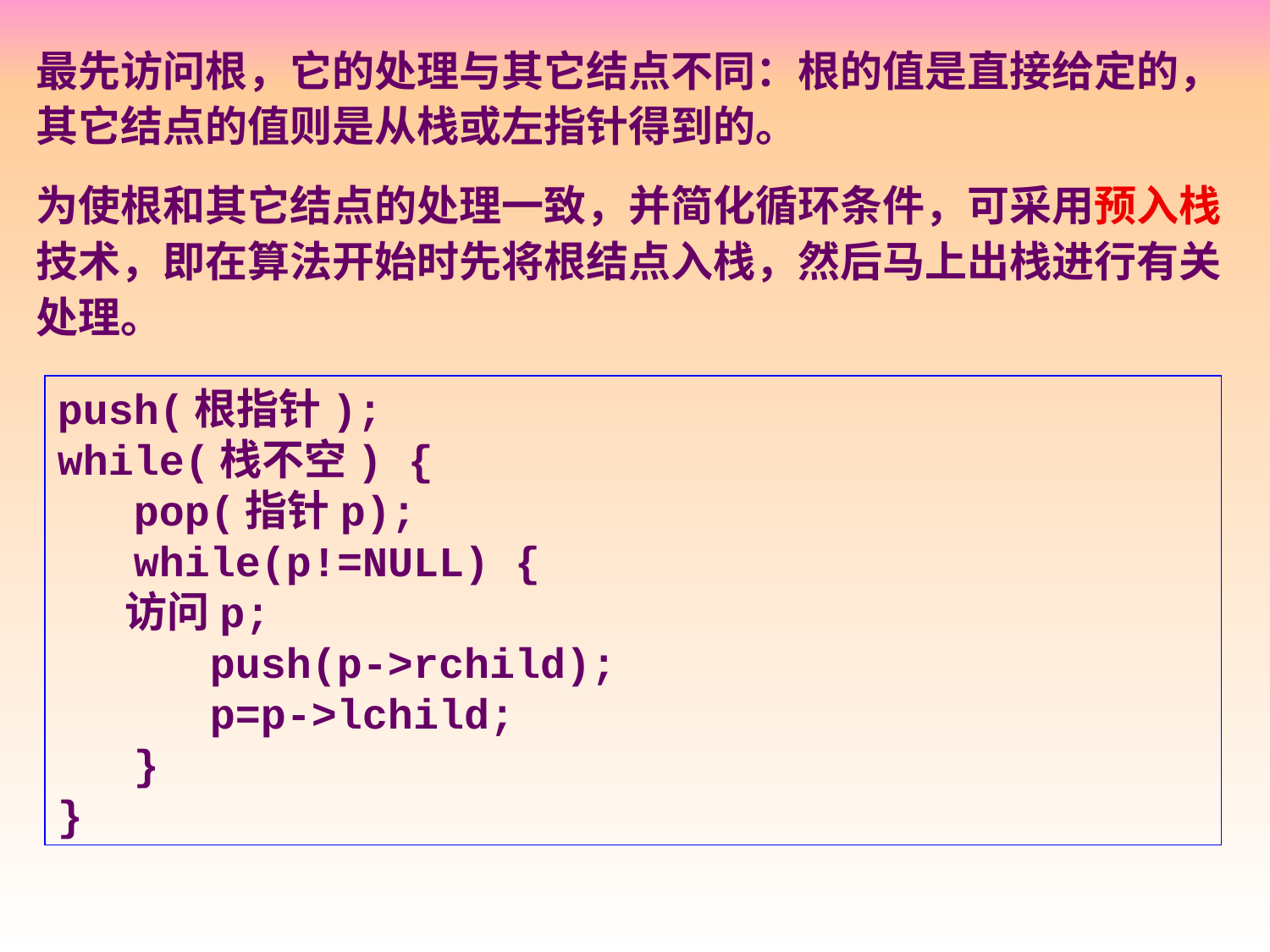

最先访问根，它的处理与其它结点不同：根的值是直接给定的，其它结点的值则是从栈或左指针得到的。
为使根和其它结点的处理一致，并简化循环条件，可采用预入栈技术，即在算法开始时先将根结点入栈，然后马上出栈进行有关处理。
push(根指针);
while(栈不空) {
   pop(指针p);
   while(p!=NULL) {
      访问p;
      push(p->rchild);
      p=p->lchild;
   }
}